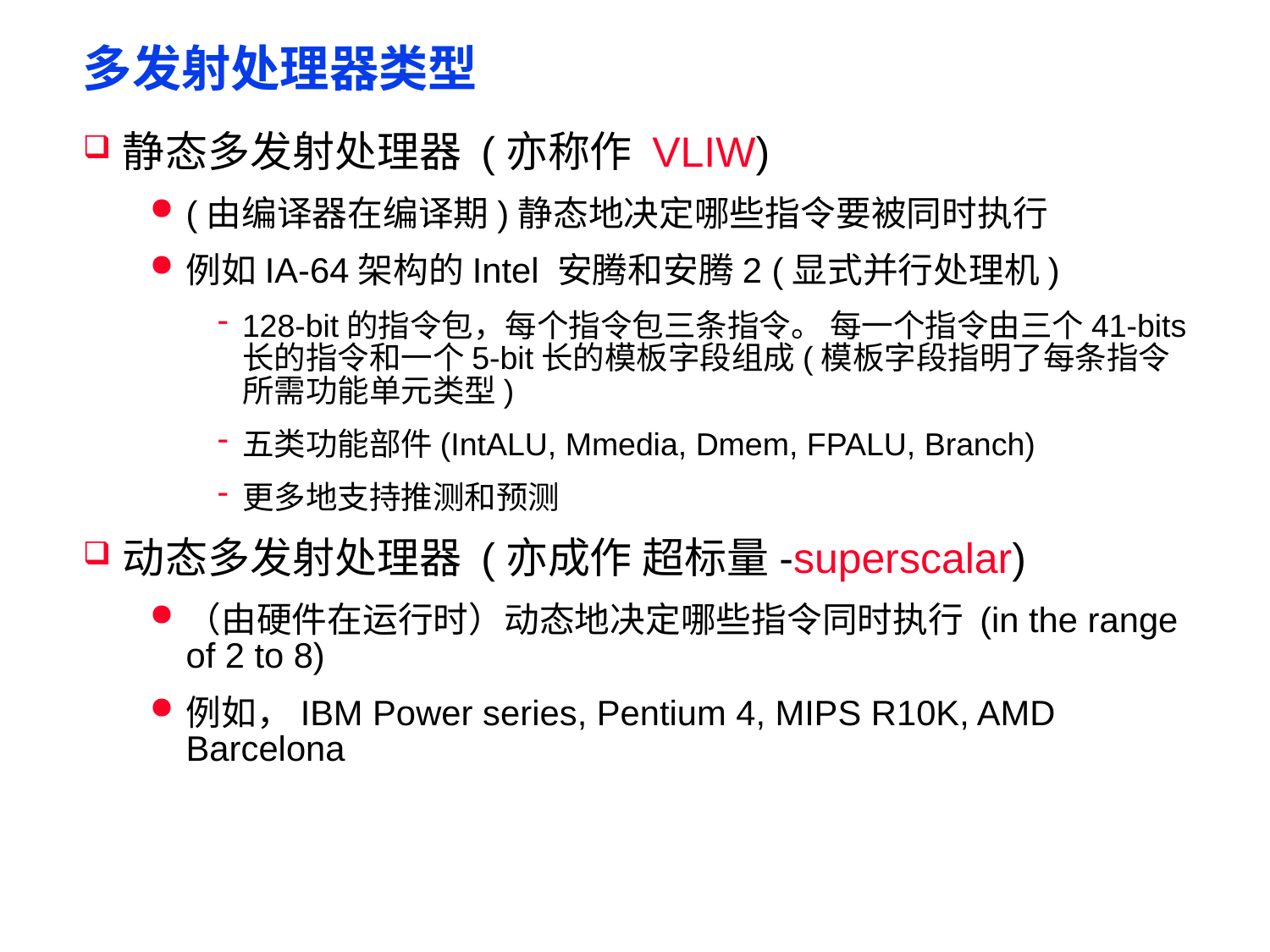

# 多发射处理器类型
静态多发射处理器 (亦称作 VLIW)
(由编译器在编译期)静态地决定哪些指令要被同时执行
例如IA-64架构的Intel 安腾和安腾2 (显式并行处理机)
128-bit的指令包，每个指令包三条指令。 每一个指令由三个41-bits长的指令和一个5-bit长的模板字段组成(模板字段指明了每条指令所需功能单元类型)
五类功能部件(IntALU, Mmedia, Dmem, FPALU, Branch)
更多地支持推测和预测
动态多发射处理器 (亦成作 超标量-superscalar)
（由硬件在运行时）动态地决定哪些指令同时执行 (in the range of 2 to 8)
例如，IBM Power series, Pentium 4, MIPS R10K, AMD Barcelona